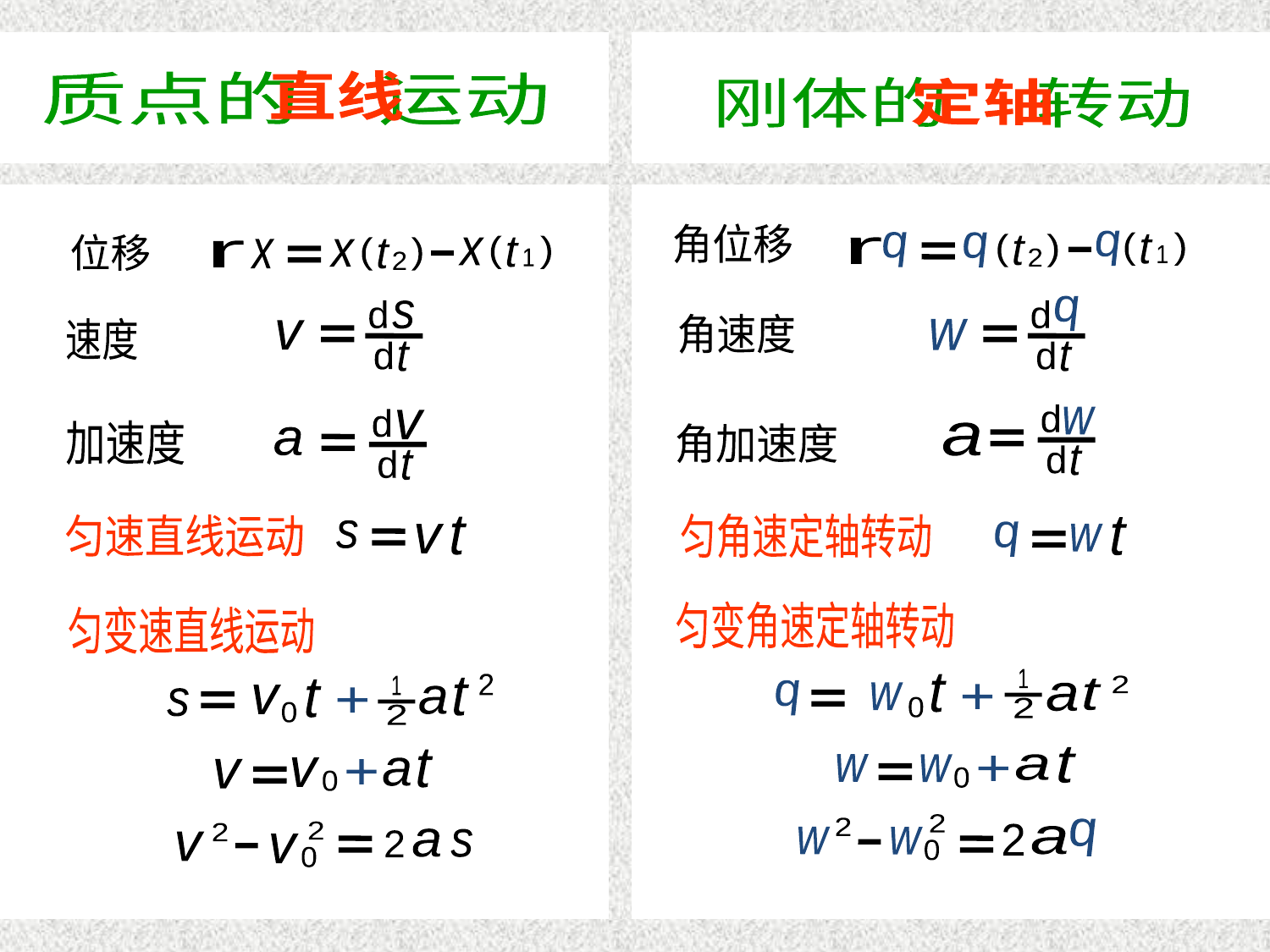

公式对比
直线
质点的    运动
刚体的     转动
定轴

角位移
θ
θ
θ
(
)
(
)
t
t
2
r

1

位移
(
)
(
)
x
t
2
x
t
x
r

1

θ
d

d
t
ω

角速度
d

d
t
s
速度
v

d

d
t
ω
d

d
t
v
a

加速度
α
角加速度

匀角速定轴转动
t
θ
ω

匀速直线运动
t
s
v

匀变角速定轴转动
匀变速直线运动
1

2
2
1

2
t
a
t
v
+
0
t
2
t
θ
ω
α
+
s

0
t
t
a
ω
ω
0
α
+
v
v
+

0
2
2
θ
2
v
0
2
2
α
ω
ω
0
a
s
2
v